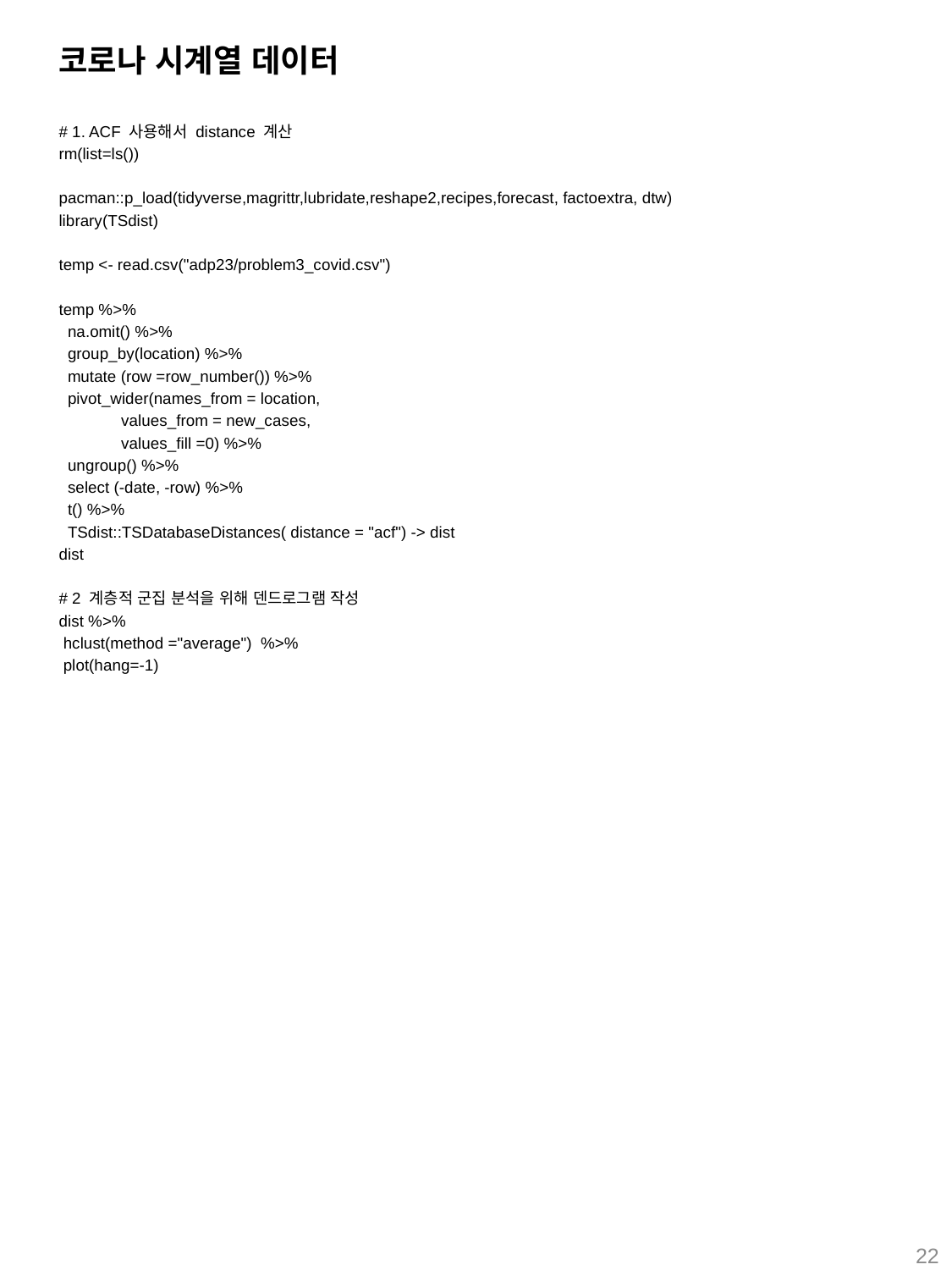

# 코로나 시계열 데이터
# 1. ACF 사용해서 distance 계산
rm(list=ls())

pacman::p_load(tidyverse,magrittr,lubridate,reshape2,recipes,forecast, factoextra, dtw)
library(TSdist)

temp <- read.csv("adp23/problem3_covid.csv")

temp %>%
  na.omit() %>%
  group_by(location) %>%
  mutate (row =row_number()) %>%
  pivot_wider(names_from = location,
              values_from = new_cases,
              values_fill =0) %>%
  ungroup() %>%
  select (-date, -row) %>%
  t() %>%
  TSdist::TSDatabaseDistances( distance = "acf") -> dist
dist

# 2 계층적 군집 분석을 위해 덴드로그램 작성
dist %>%
 hclust(method ="average")  %>%
 plot(hang=-1)
22